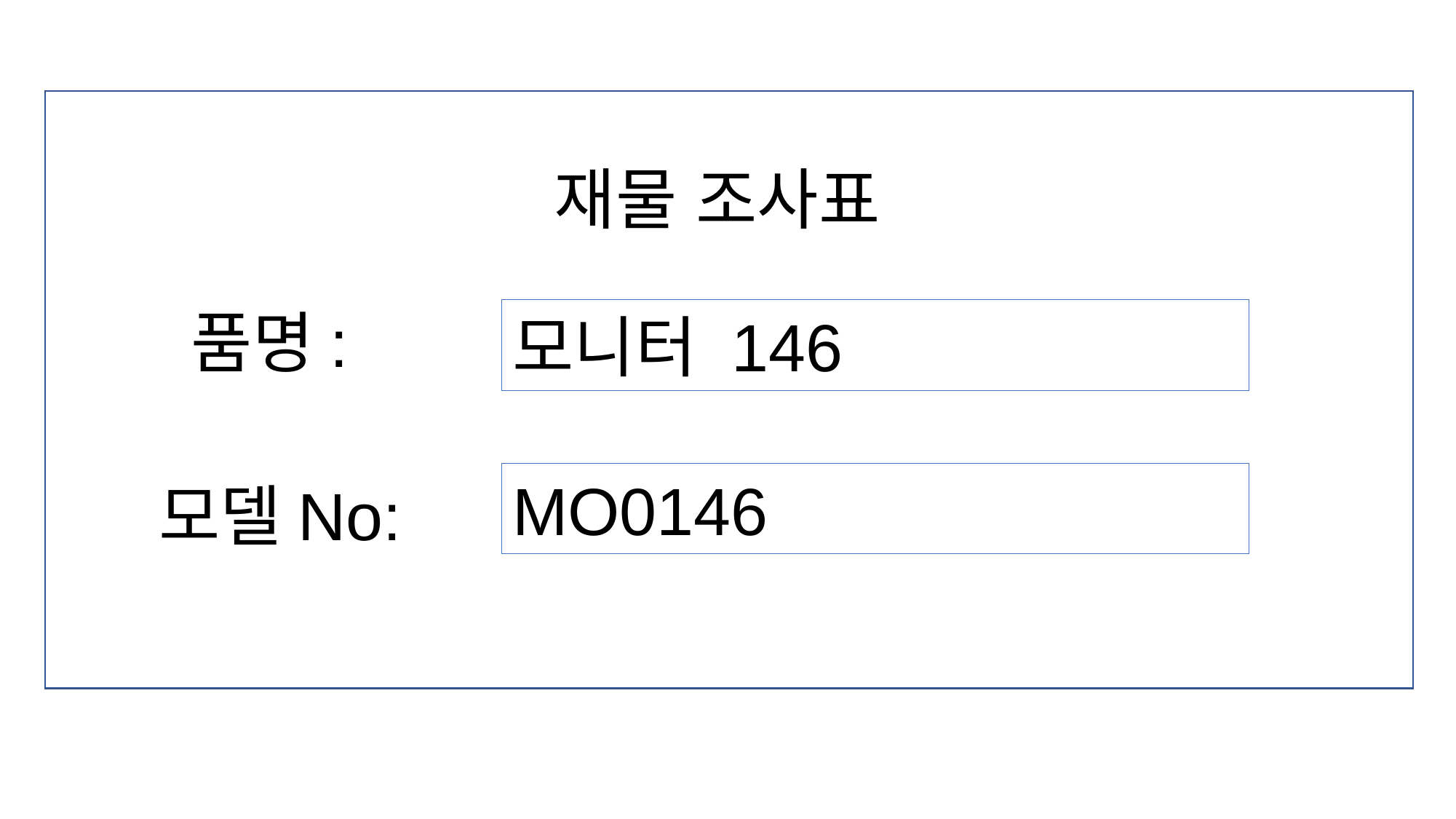

재물 조사표
품명:
모니터 146
MO0146
모델No: